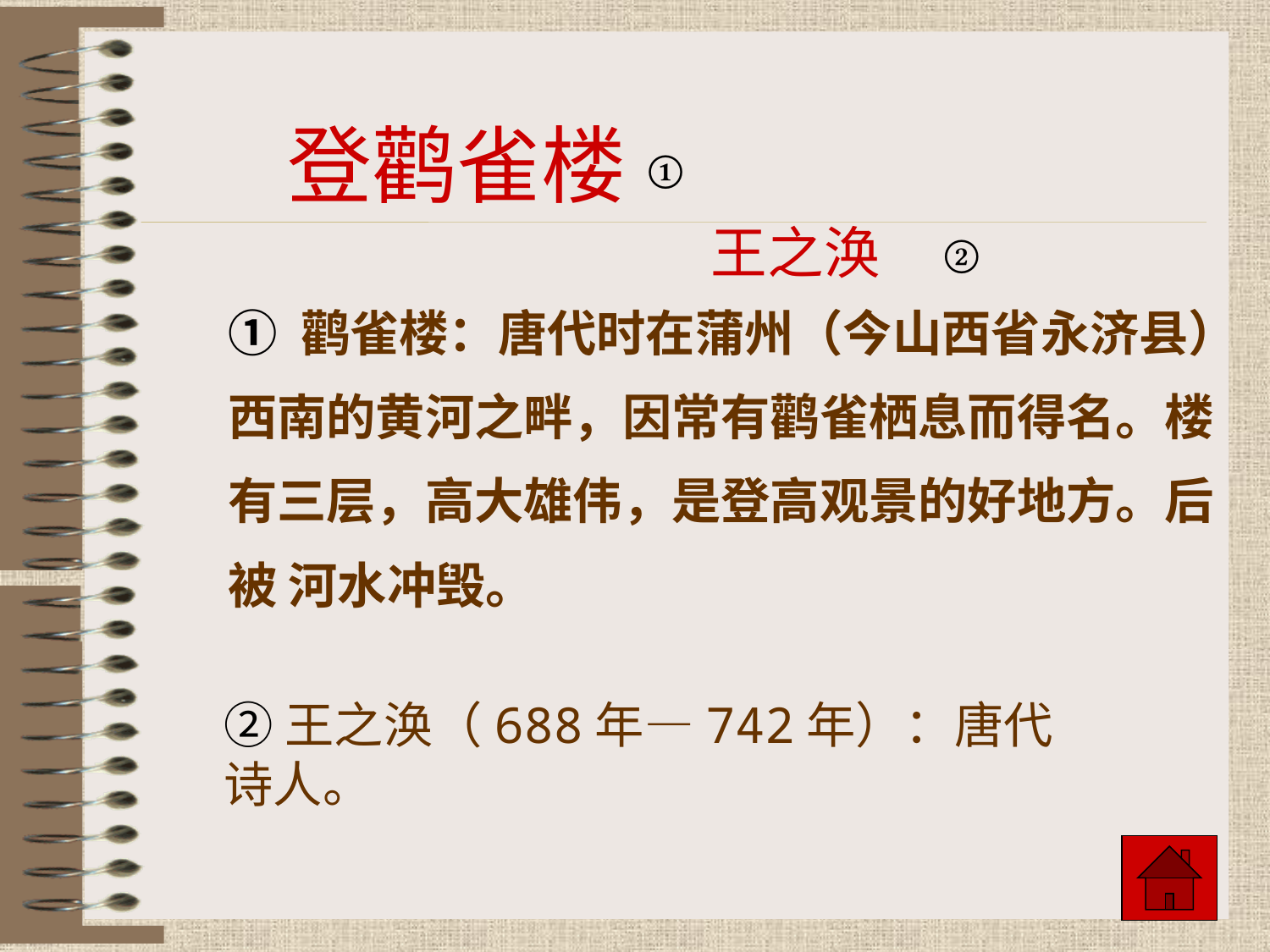

登鹳雀楼
①
王之涣
②
      ① 鹳雀楼：唐代时在蒲州（今山西省永济县）
    西南的黄河之畔，因常有鹳雀栖息而得名。楼
    有三层，高大雄伟，是登高观景的好地方。后
    被 河水冲毁。
②王之涣（688年—742年）：唐代诗人。